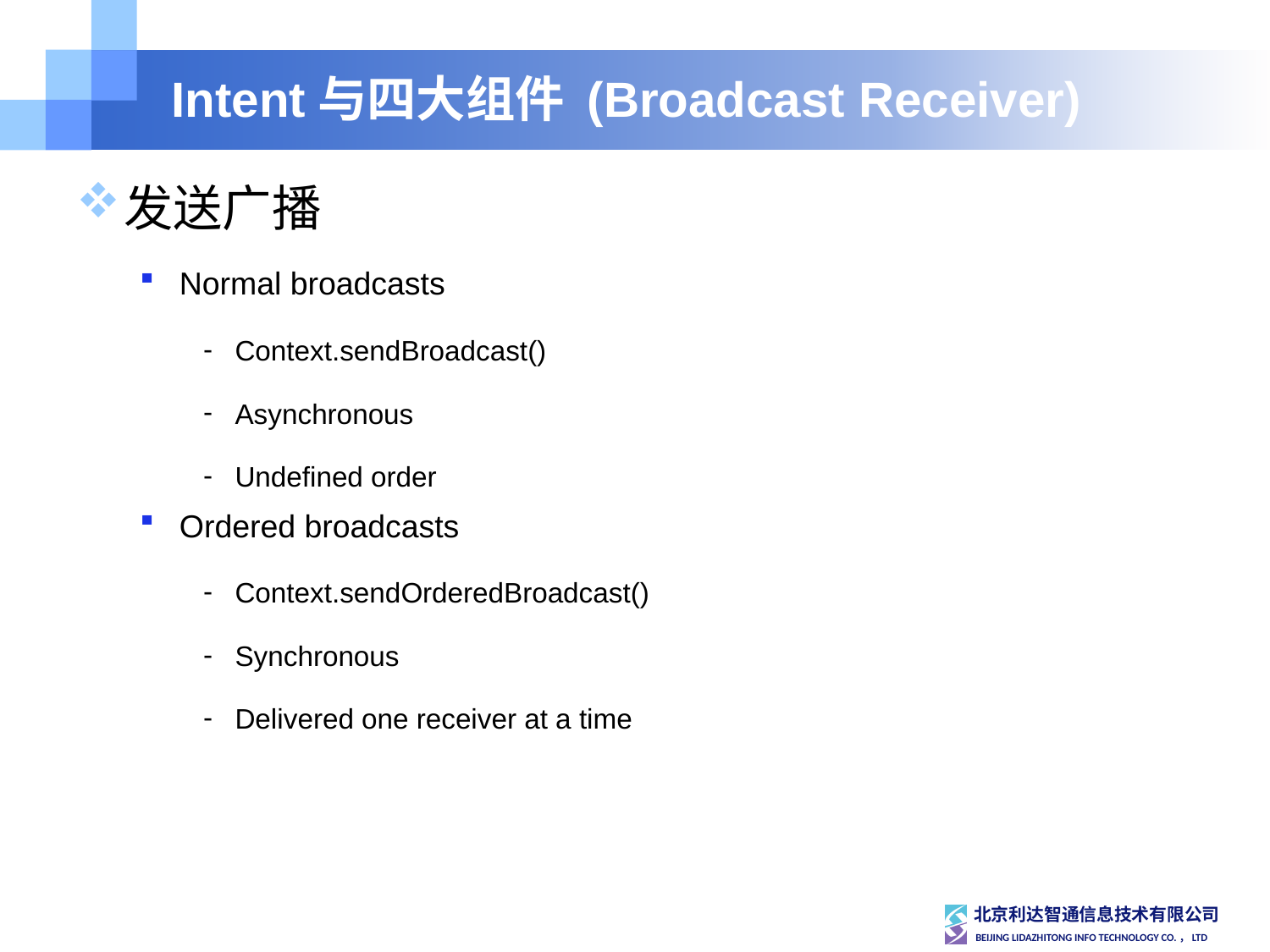

# Intent与四大组件 (Broadcast Receiver)
发送广播
Normal broadcasts
Context.sendBroadcast()
Asynchronous
Undefined order
Ordered broadcasts
Context.sendOrderedBroadcast()
Synchronous
Delivered one receiver at a time